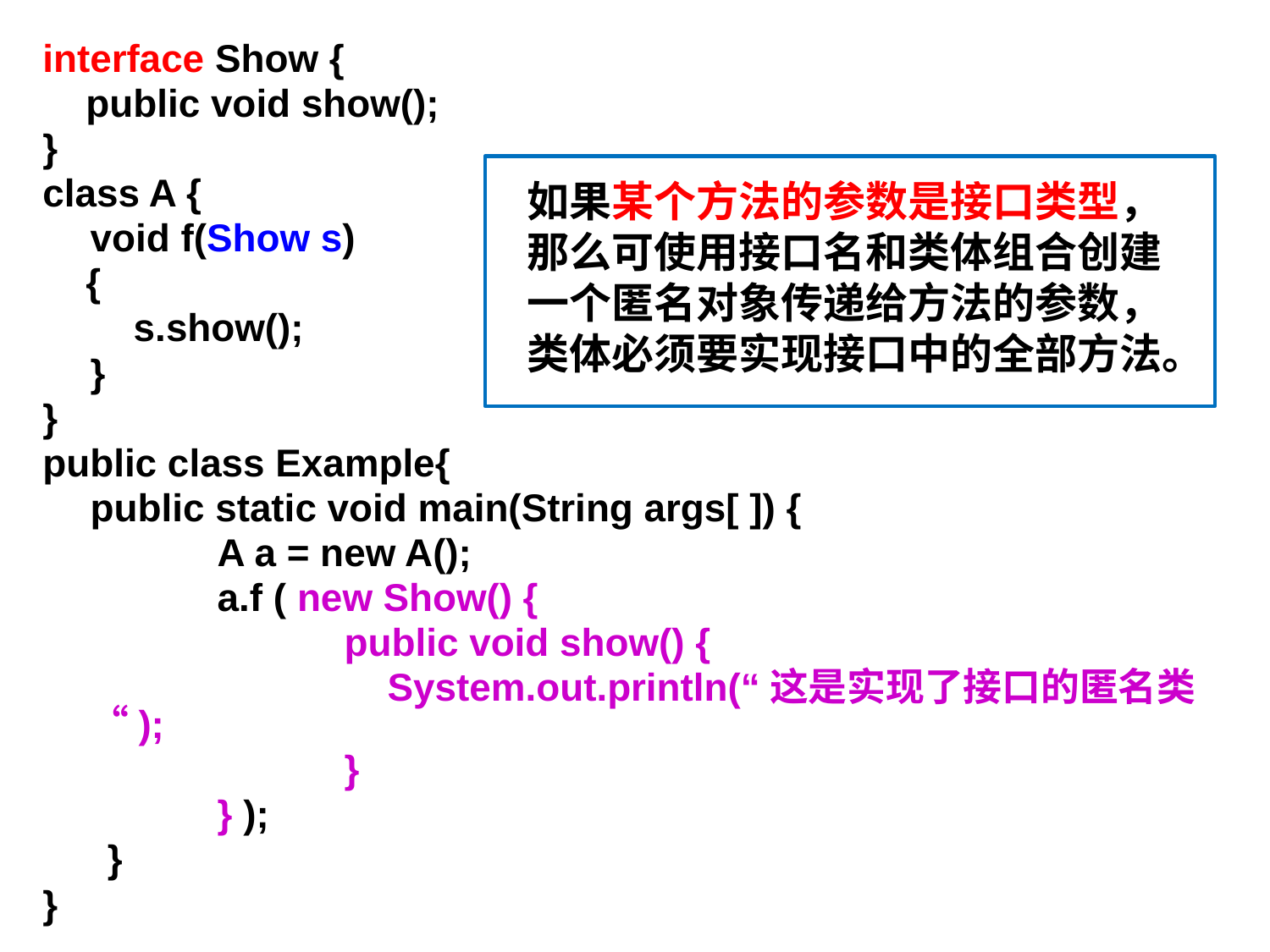

interface Show {
    public void show();
}
class A {
	void f(Show s)
    {
	    s.show();
	}
}
public class Example{
	public static void main(String args[ ]) {
		A a = new A();
		a.f ( new Show() {
			public void show() {
			    System.out.println(“这是实现了接口的匿名类“);
			}
		} );
      }
}

如果某个方法的参数是接口类型，那么可使用接口名和类体组合创建一个匿名对象传递给方法的参数，类体必须要实现接口中的全部方法。